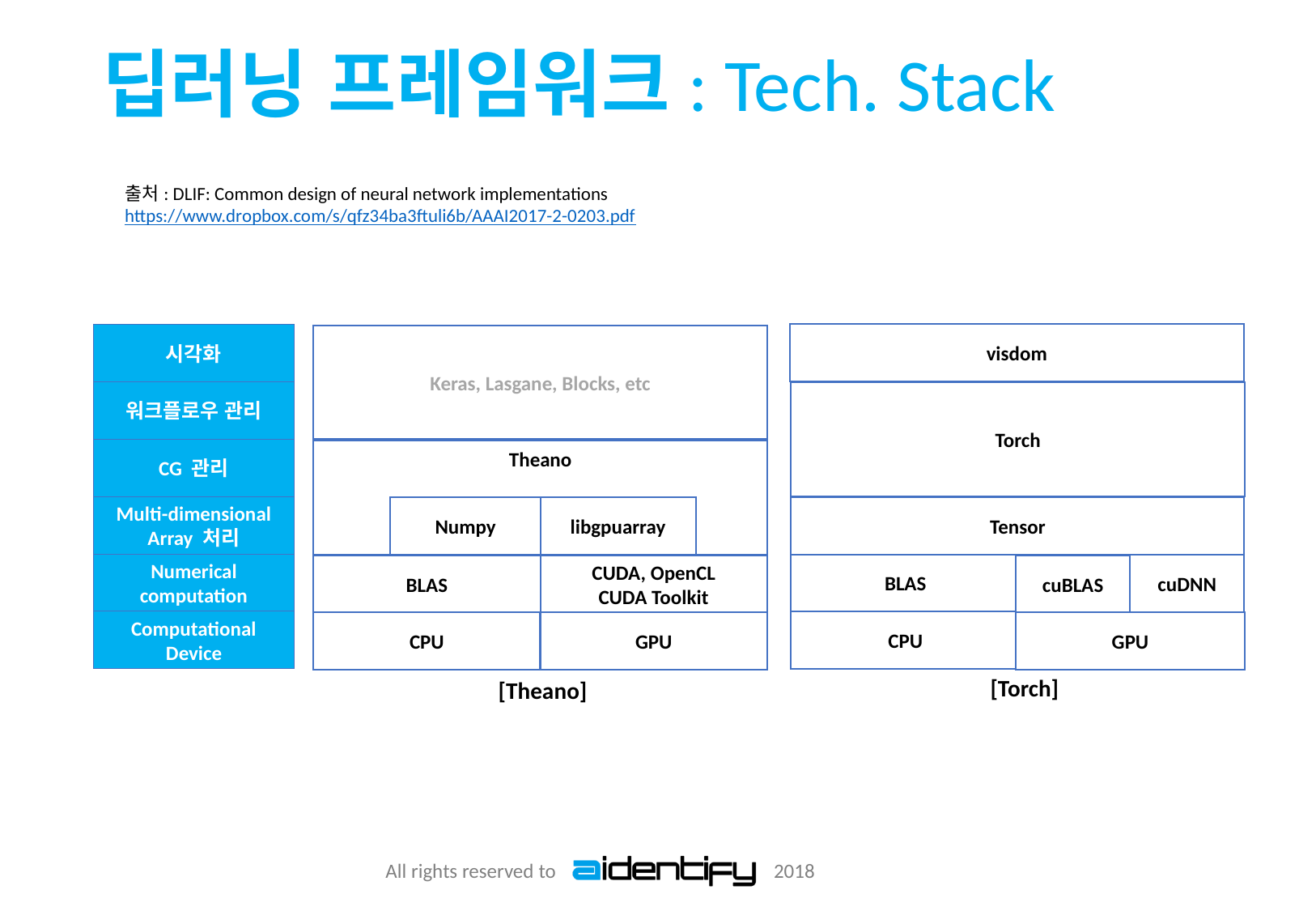

# 딥러닝 프레임워크: Tech. Stack
출처: DLIF: Common design of neural network implementations
https://www.dropbox.com/s/qfz34ba3ftuli6b/AAAI2017-2-0203.pdf
visdom
시각화
Keras, Lasgane, Blocks, etc
워크플로우 관리
Torch
CG 관리
Theano
Multi-dimensional
Array 처리
Tensor
libgpuarray
Numpy
Numerical
computation
BLAS
cuDNN
CUDA, OpenCL
CUDA Toolkit
cuBLAS
BLAS
Computational
Device
CPU
GPU
GPU
CPU
[Torch]
[Theano]